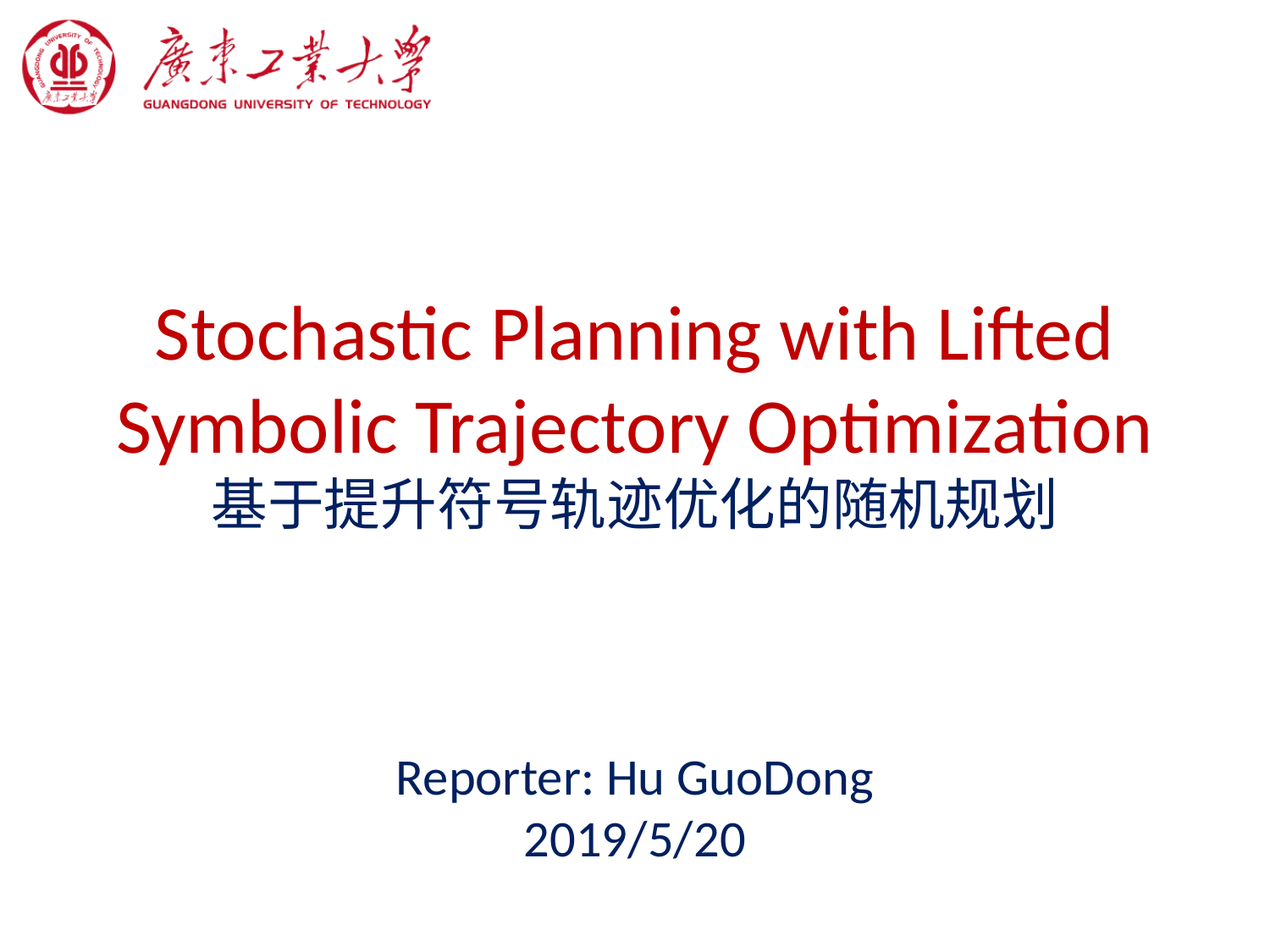

# Stochastic Planning with Lifted Symbolic Trajectory Optimization 基于提升符号轨迹优化的随机规划
Reporter: Hu GuoDong
2019/5/20